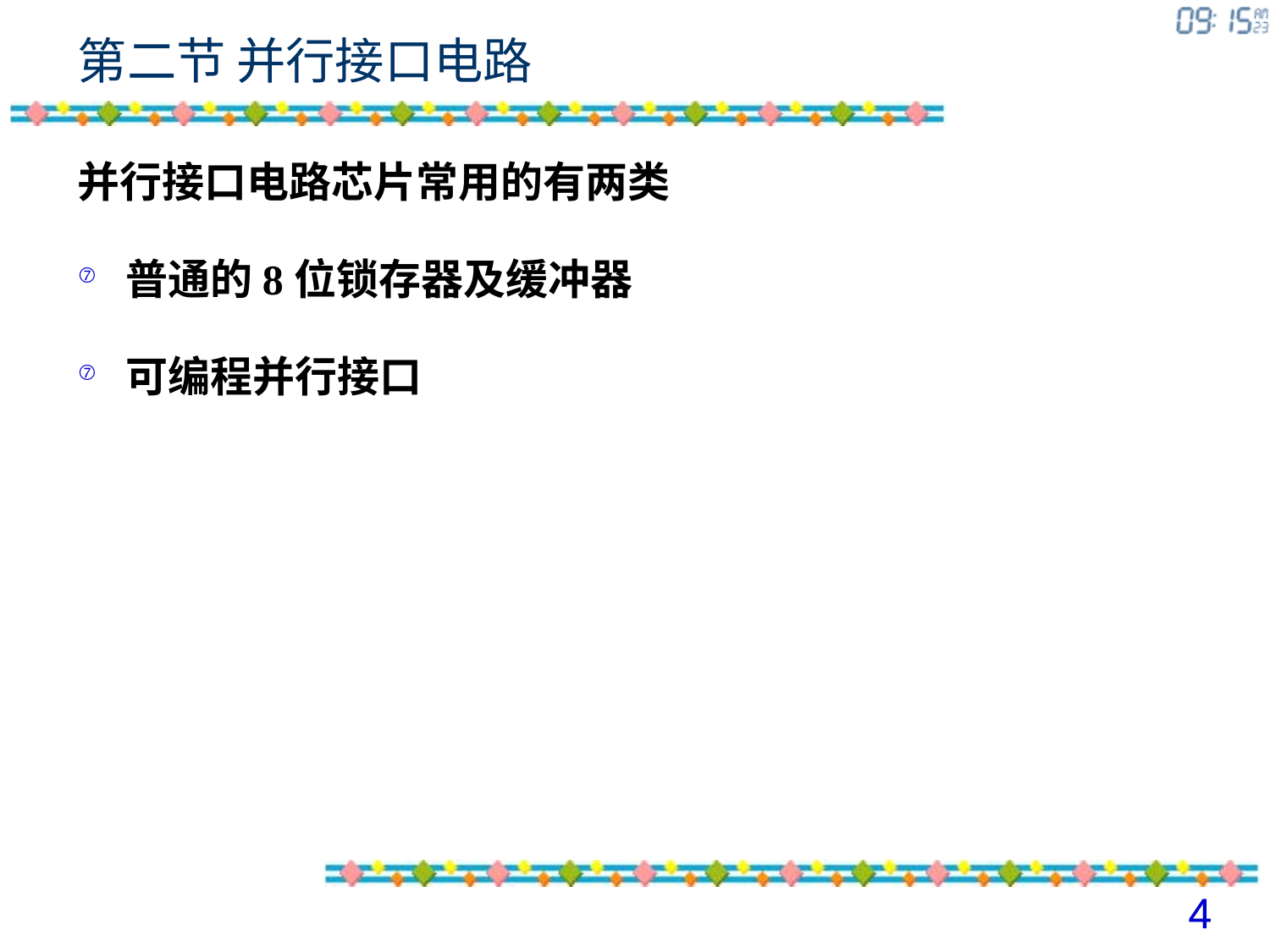

# 第二节 并行接口电路
并行接口电路芯片常用的有两类
普通的8位锁存器及缓冲器
可编程并行接口